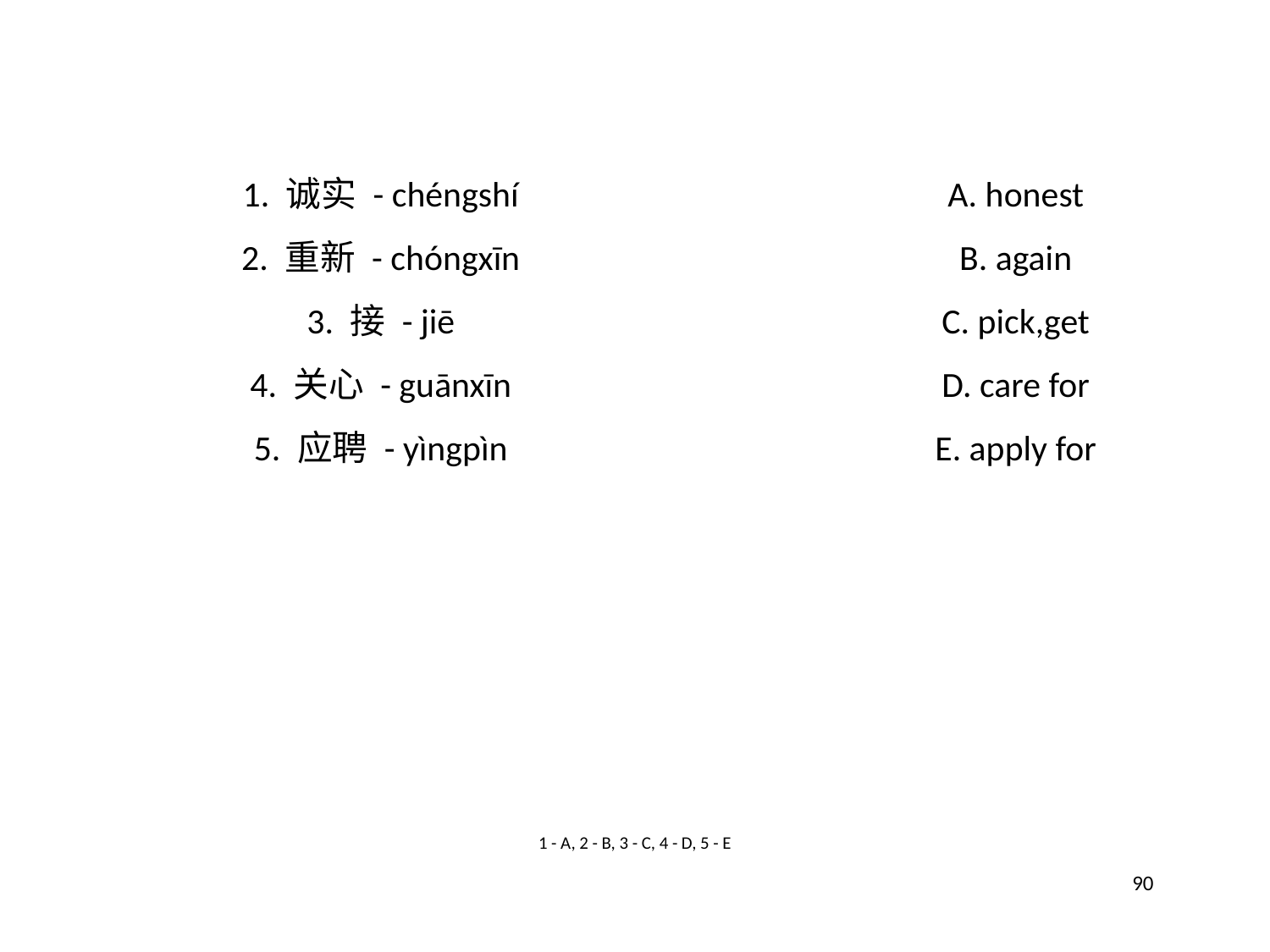

1. 诚实 - chéngshí

A. honest

2. 重新 - chóngxīn

B. again

3. 接 - jiē

C. pick,get

4. 关心 - guānxīn

D. care for

5. 应聘 - yìngpìn

E. apply for
1 - A, 2 - B, 3 - C, 4 - D, 5 - E

90